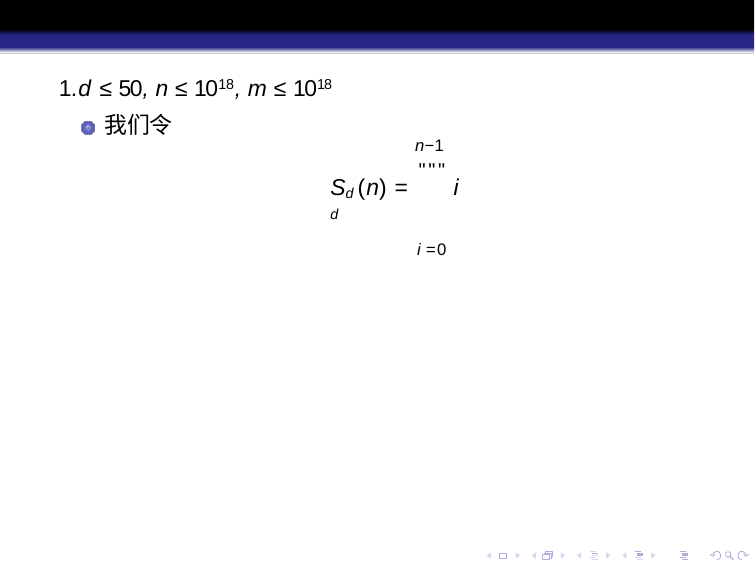

1.d ≤ 50, n ≤ 1018, m ≤ 1018
我们令
n−1
Sd (n) = """ i d
i =0